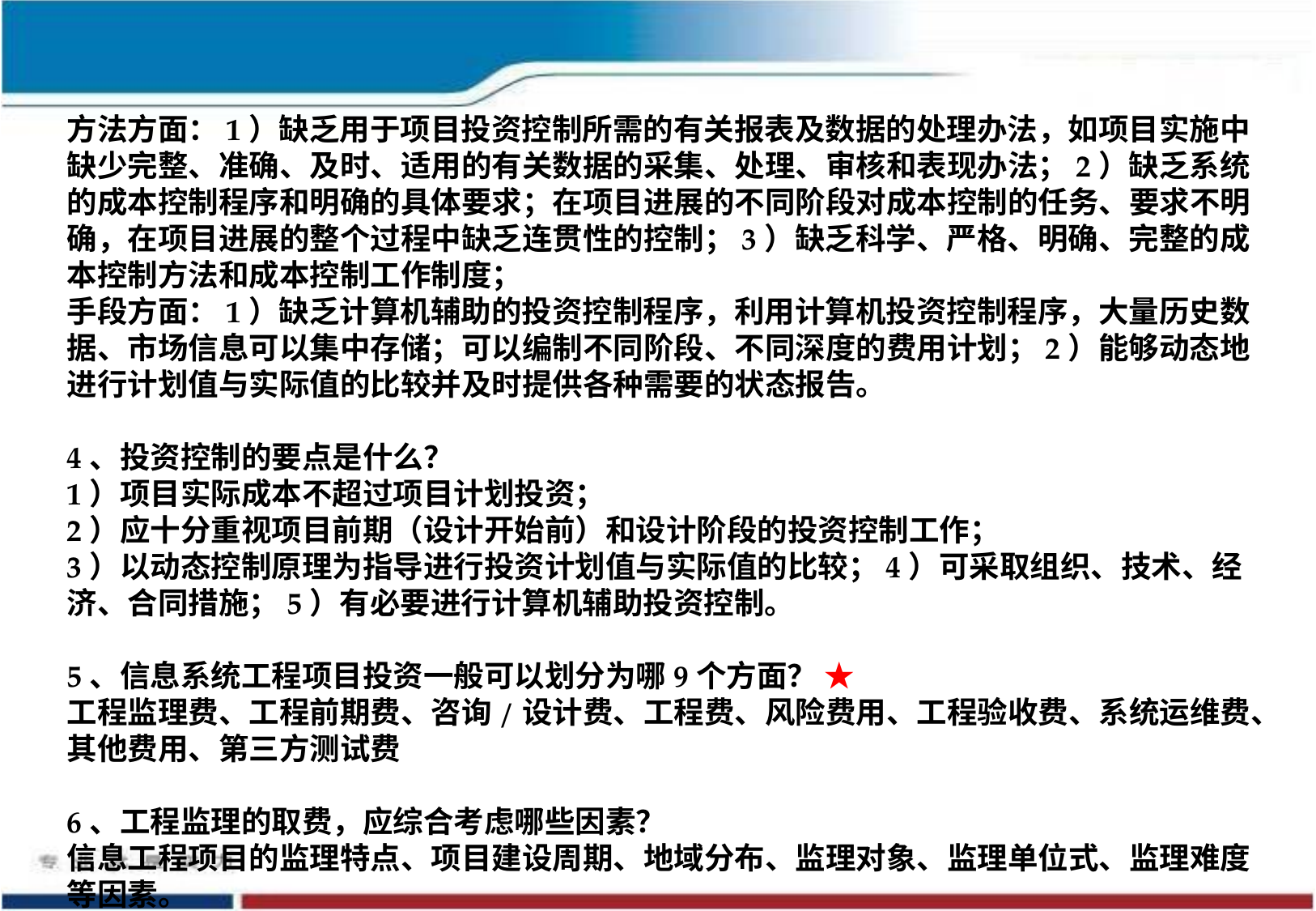

方法方面：1）缺乏用于项目投资控制所需的有关报表及数据的处理办法，如项目实施中缺少完整、准确、及时、适用的有关数据的采集、处理、审核和表现办法；2）缺乏系统的成本控制程序和明确的具体要求；在项目进展的不同阶段对成本控制的任务、要求不明确，在项目进展的整个过程中缺乏连贯性的控制；3）缺乏科学、严格、明确、完整的成本控制方法和成本控制工作制度；
手段方面：1）缺乏计算机辅助的投资控制程序，利用计算机投资控制程序，大量历史数据、市场信息可以集中存储；可以编制不同阶段、不同深度的费用计划；2）能够动态地进行计划值与实际值的比较并及时提供各种需要的状态报告。

4、投资控制的要点是什么？
1）项目实际成本不超过项目计划投资；
2）应十分重视项目前期（设计开始前）和设计阶段的投资控制工作；
3）以动态控制原理为指导进行投资计划值与实际值的比较；4）可采取组织、技术、经济、合同措施；5）有必要进行计算机辅助投资控制。

5、信息系统工程项目投资一般可以划分为哪9个方面？ ★
工程监理费、工程前期费、咨询/设计费、工程费、风险费用、工程验收费、系统运维费、其他费用、第三方测试费

6、工程监理的取费，应综合考虑哪些因素？
信息工程项目的监理特点、项目建设周期、地域分布、监理对象、监理单位式、监理难度等因素。